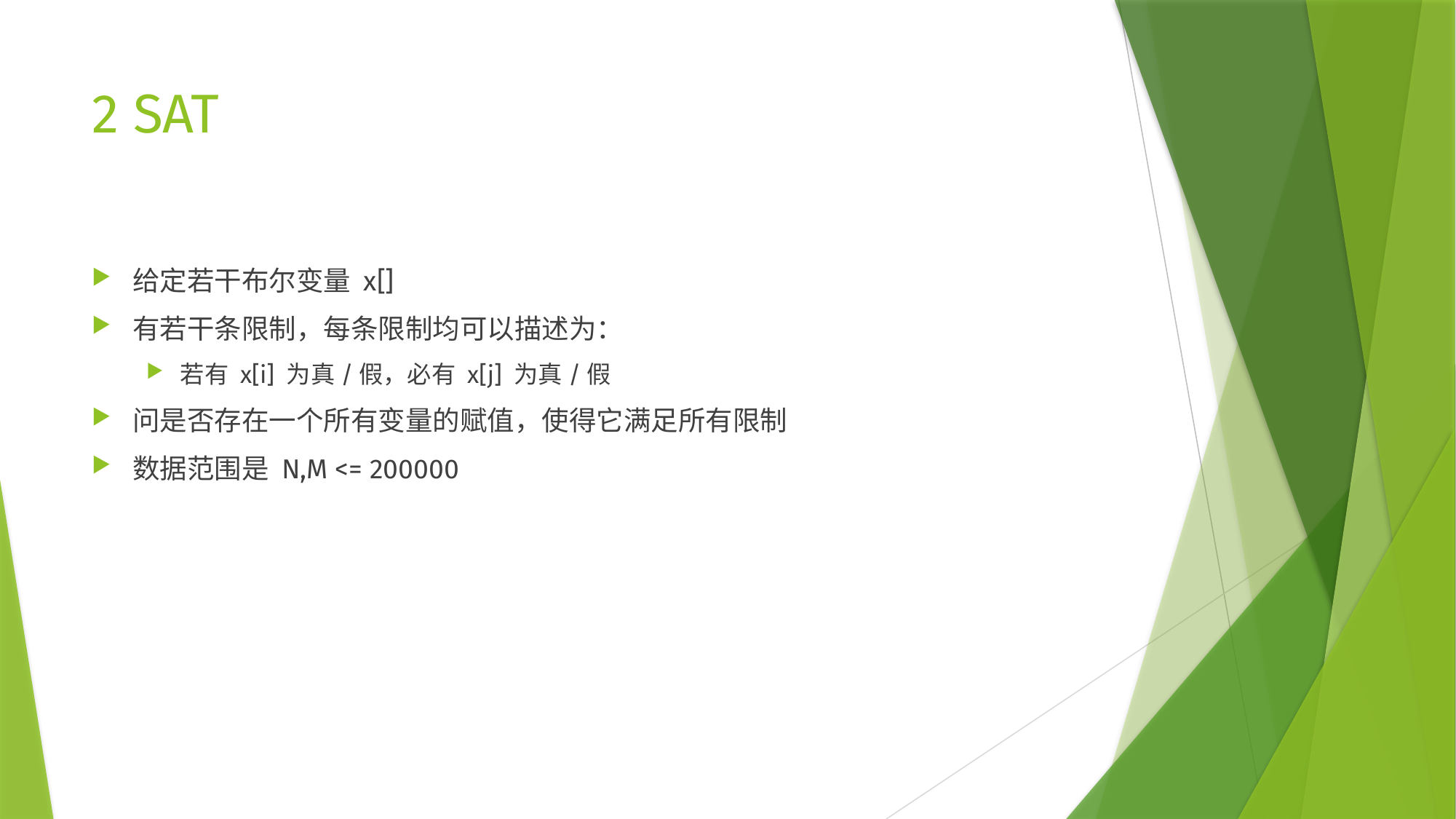

# 2 SAT
给定若干布尔变量 x[]
有若干条限制，每条限制均可以描述为：
若有 x[i] 为真/假，必有 x[j] 为真/假
问是否存在一个所有变量的赋值，使得它满足所有限制
数据范围是 N,M <= 200000